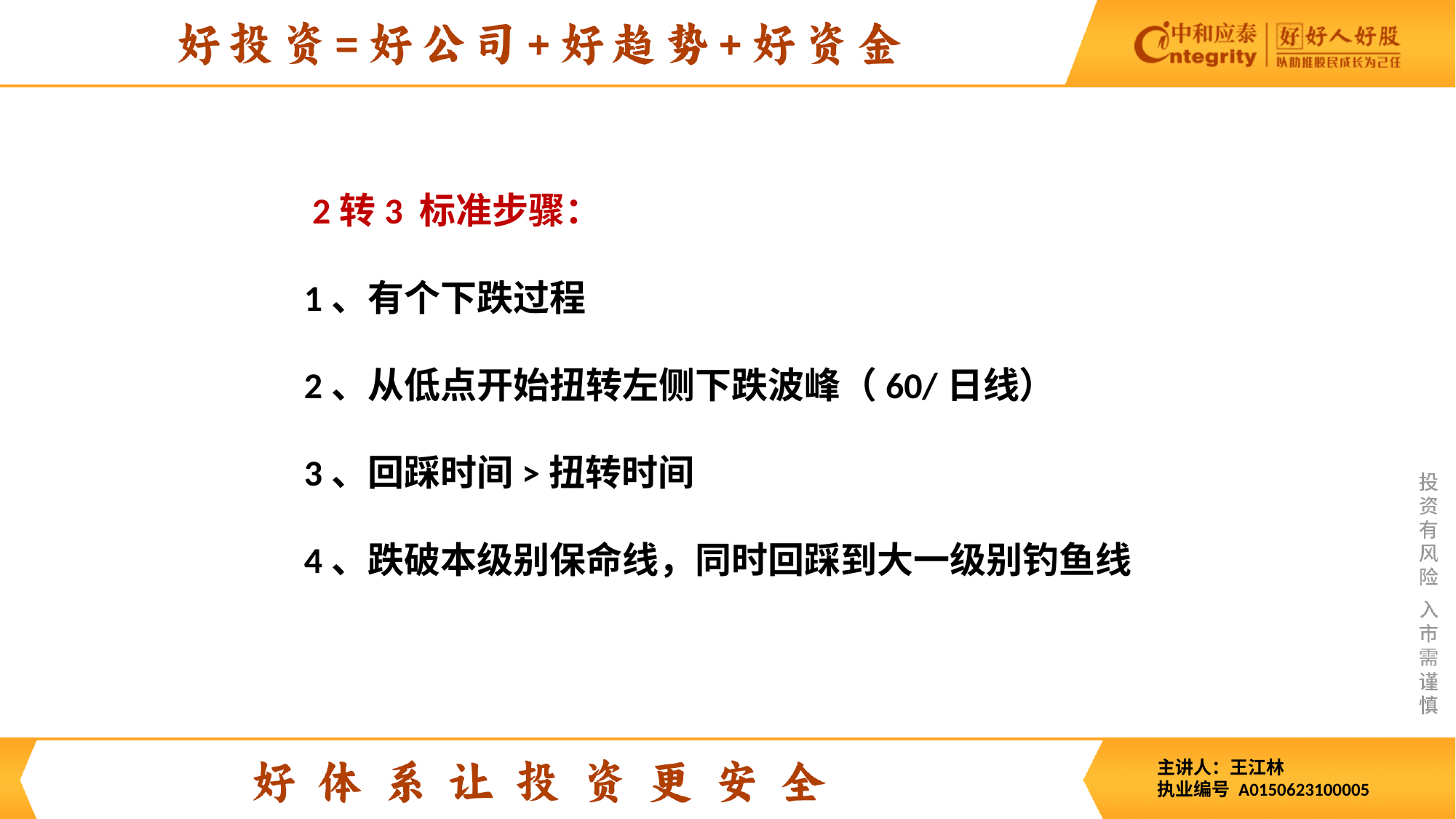

2转3 标准步骤：

1、有个下跌过程

2、从低点开始扭转左侧下跌波峰（60/日线）

3、回踩时间>扭转时间

4、跌破本级别保命线，同时回踩到大一级别钓鱼线
主讲人：王江林
执业编号 A0150623100005